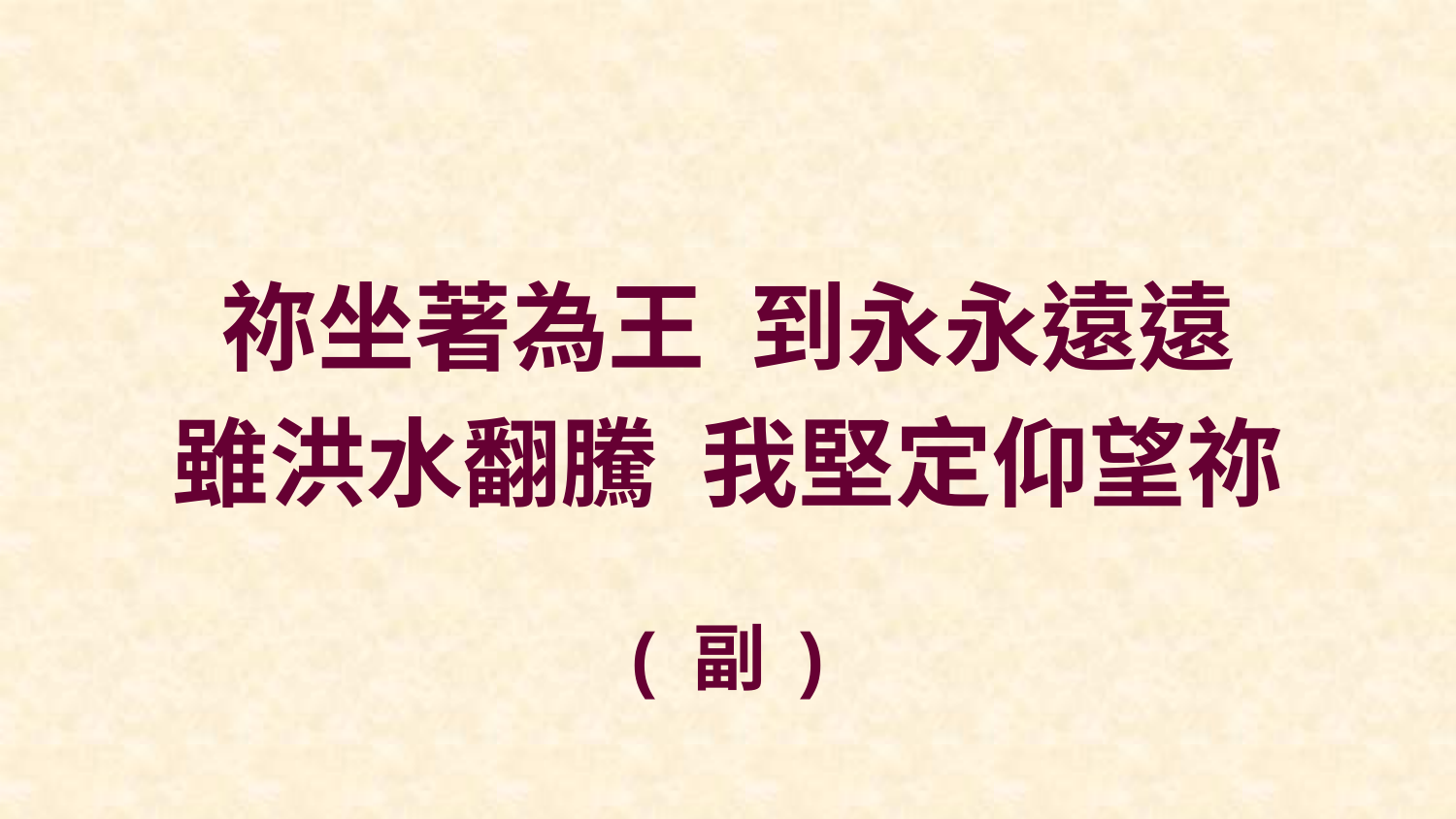

祢坐著為王  到永永遠遠
雖洪水翻騰  我堅定仰望祢
( 副 )